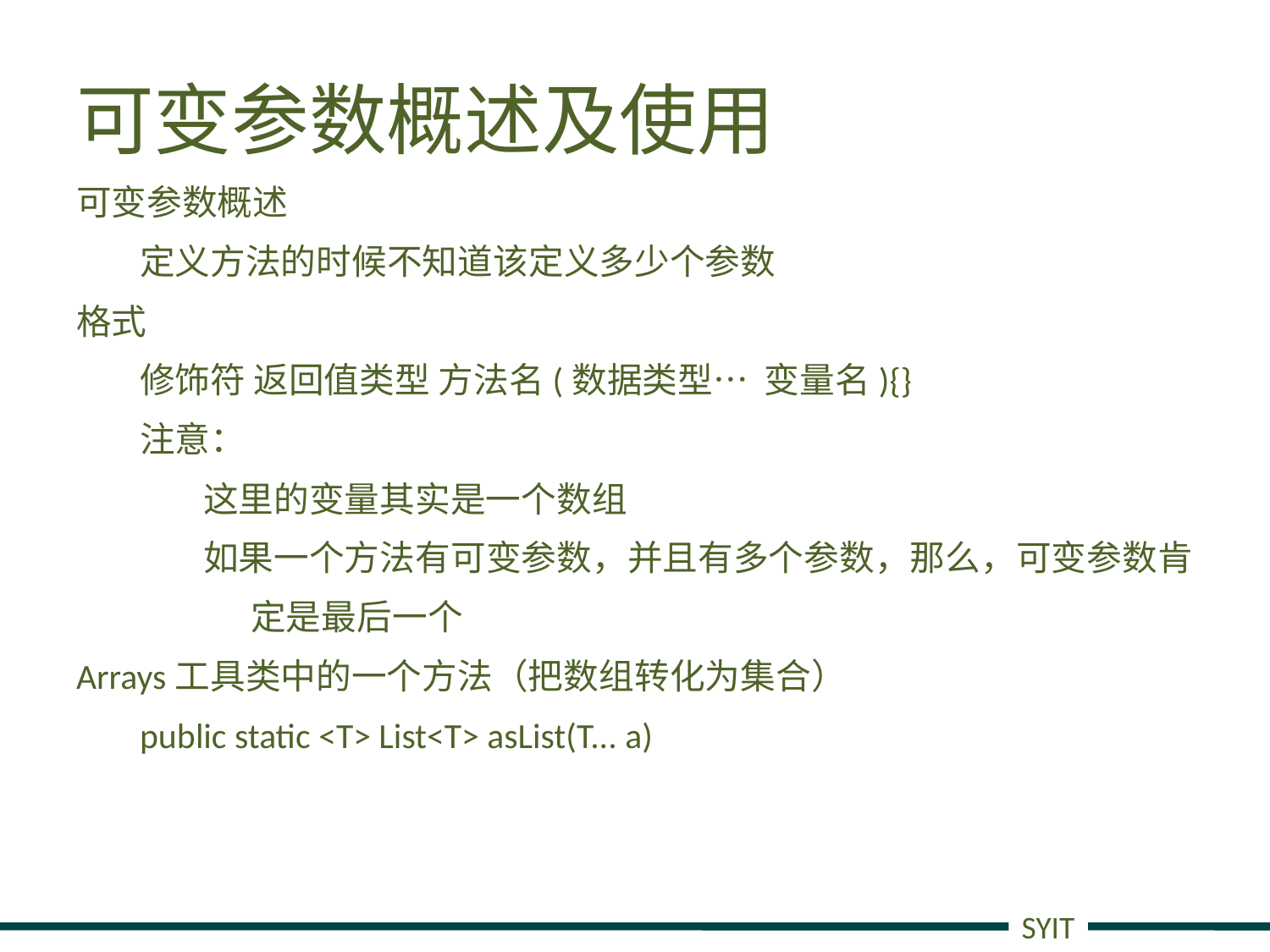

# 可变参数概述及使用
可变参数概述
定义方法的时候不知道该定义多少个参数
格式
修饰符 返回值类型 方法名(数据类型…  变量名){}
注意：
这里的变量其实是一个数组
如果一个方法有可变参数，并且有多个参数，那么，可变参数肯定是最后一个
Arrays工具类中的一个方法（把数组转化为集合）
public static <T> List<T> asList(T... a)
SYIT